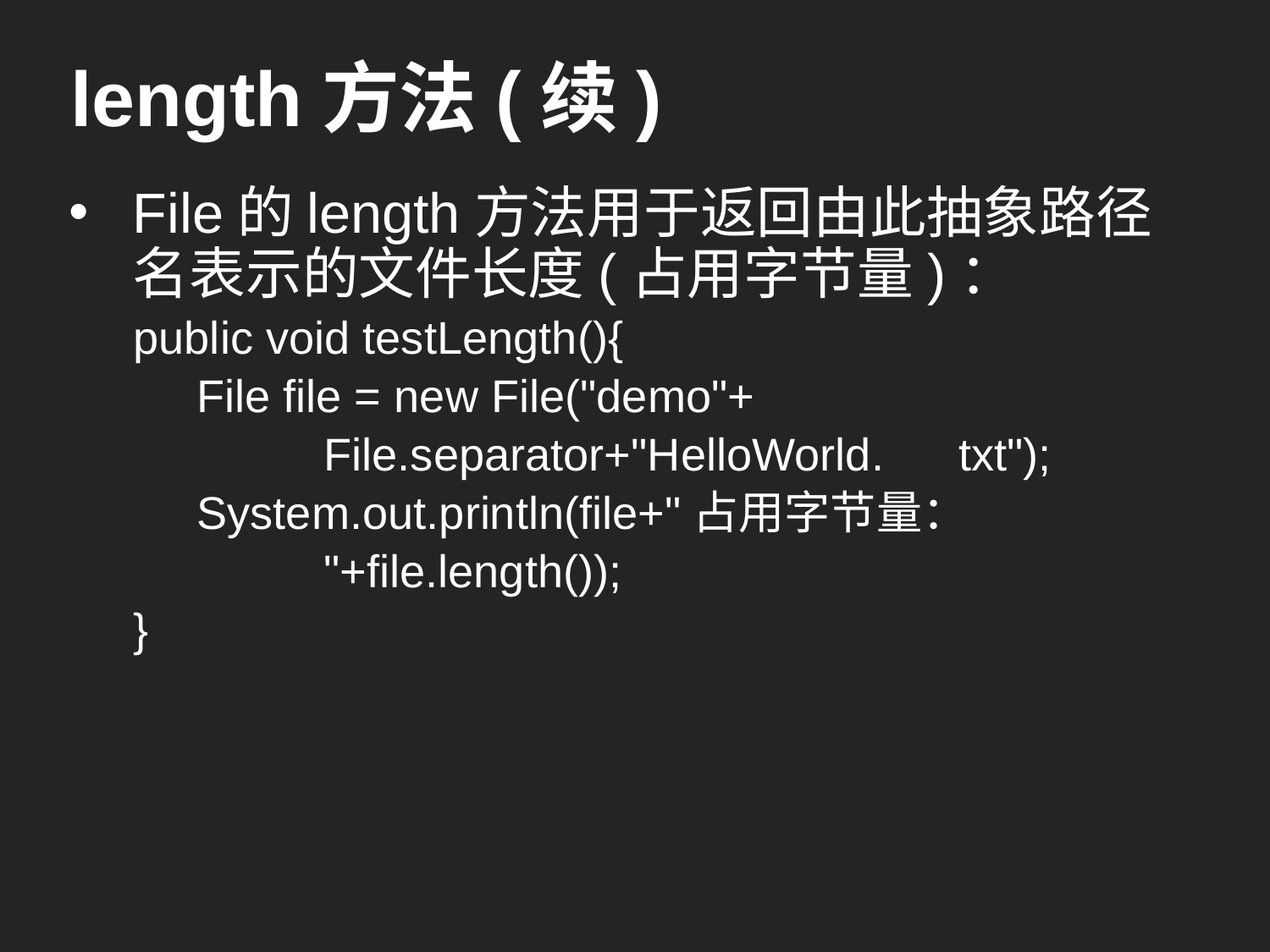

# length方法(续)
File的length方法用于返回由此抽象路径名表示的文件长度(占用字节量)：
public void testLength(){
File file = new File("demo"+
	File.separator+"HelloWorld.	txt");
System.out.println(file+"占用字节量：
	"+file.length());
}